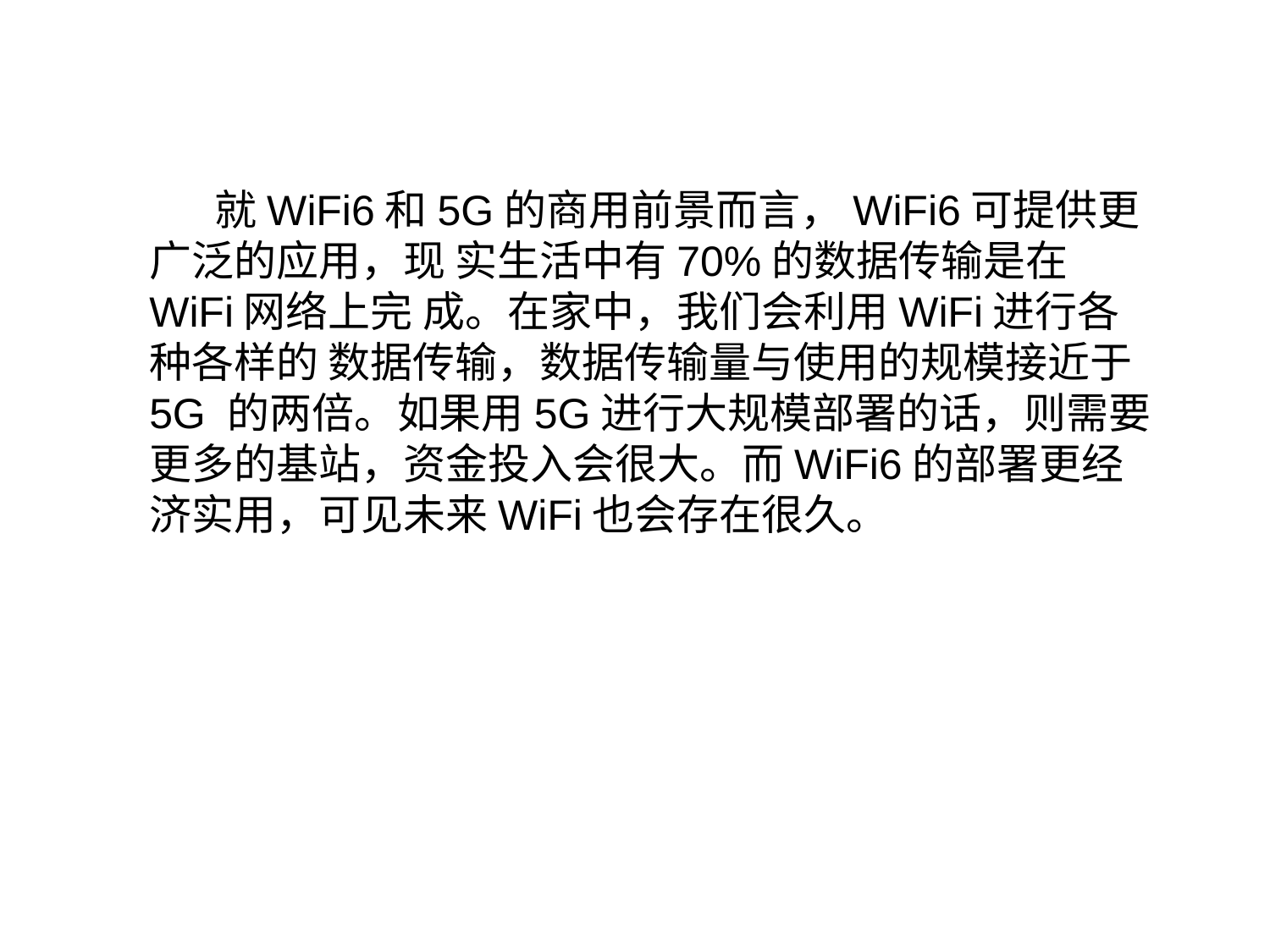

就WiFi6和5G的商用前景而言，WiFi6可提供更广泛的应用，现 实生活中有70%的数据传输是在WiFi网络上完 成。在家中，我们会利用WiFi进行各种各样的 数据传输，数据传输量与使用的规模接近于5G 的两倍。如果用5G进行大规模部署的话，则需要更多的基站，资金投入会很大。而WiFi6的部署更经济实用，可见未来WiFi也会存在很久。